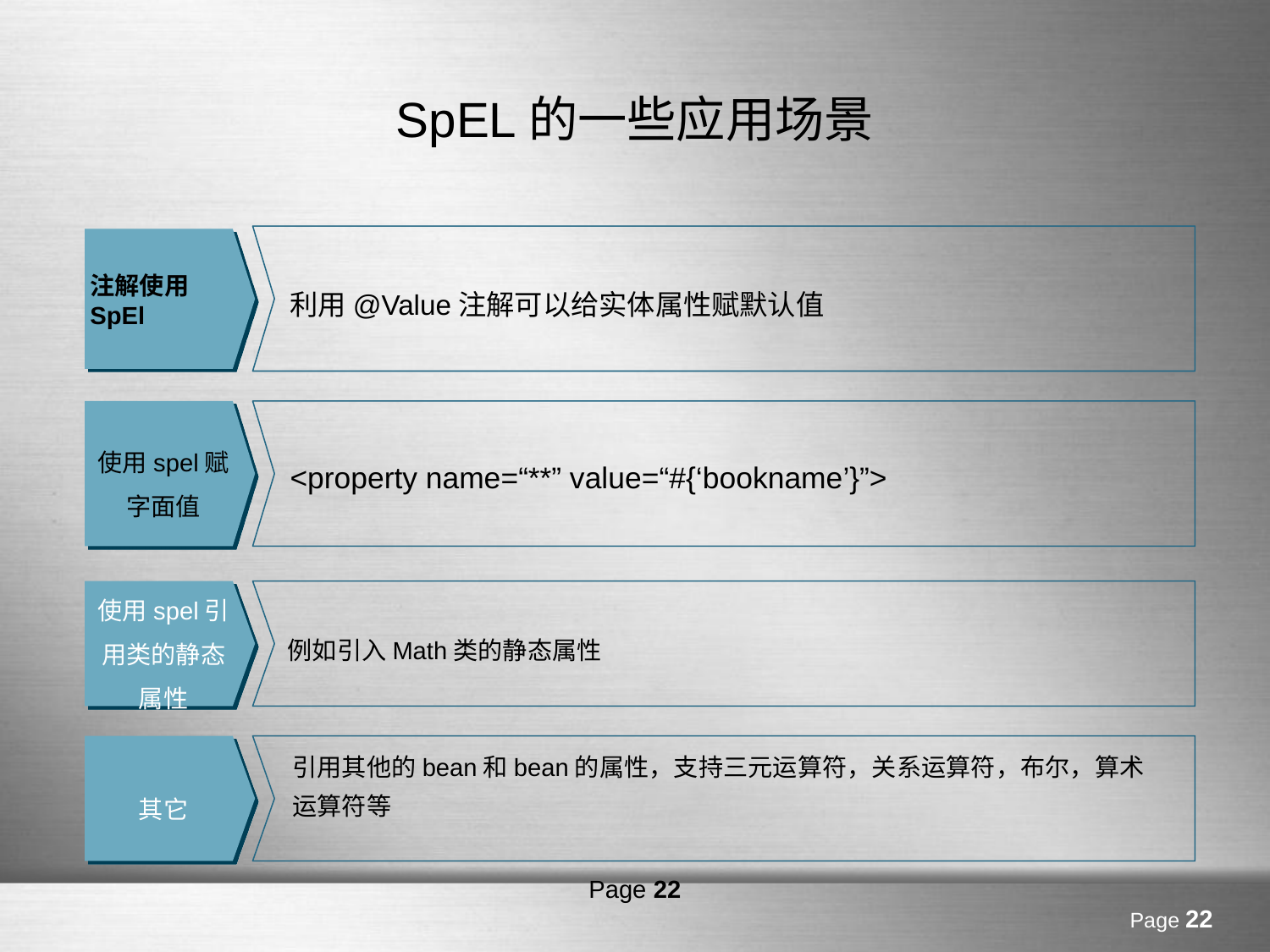

# SpEL的一些应用场景

注解使用SpEl
利用@Value注解可以给实体属性赋默认值

使用spel赋字面值
<property name=“**” value=“#{‘bookname’}”>

使用spel引用类的静态属性
例如引入Math类的静态属性

引用其他的bean和bean的属性，支持三元运算符，关系运算符，布尔，算术运算符等
其它
Page 22